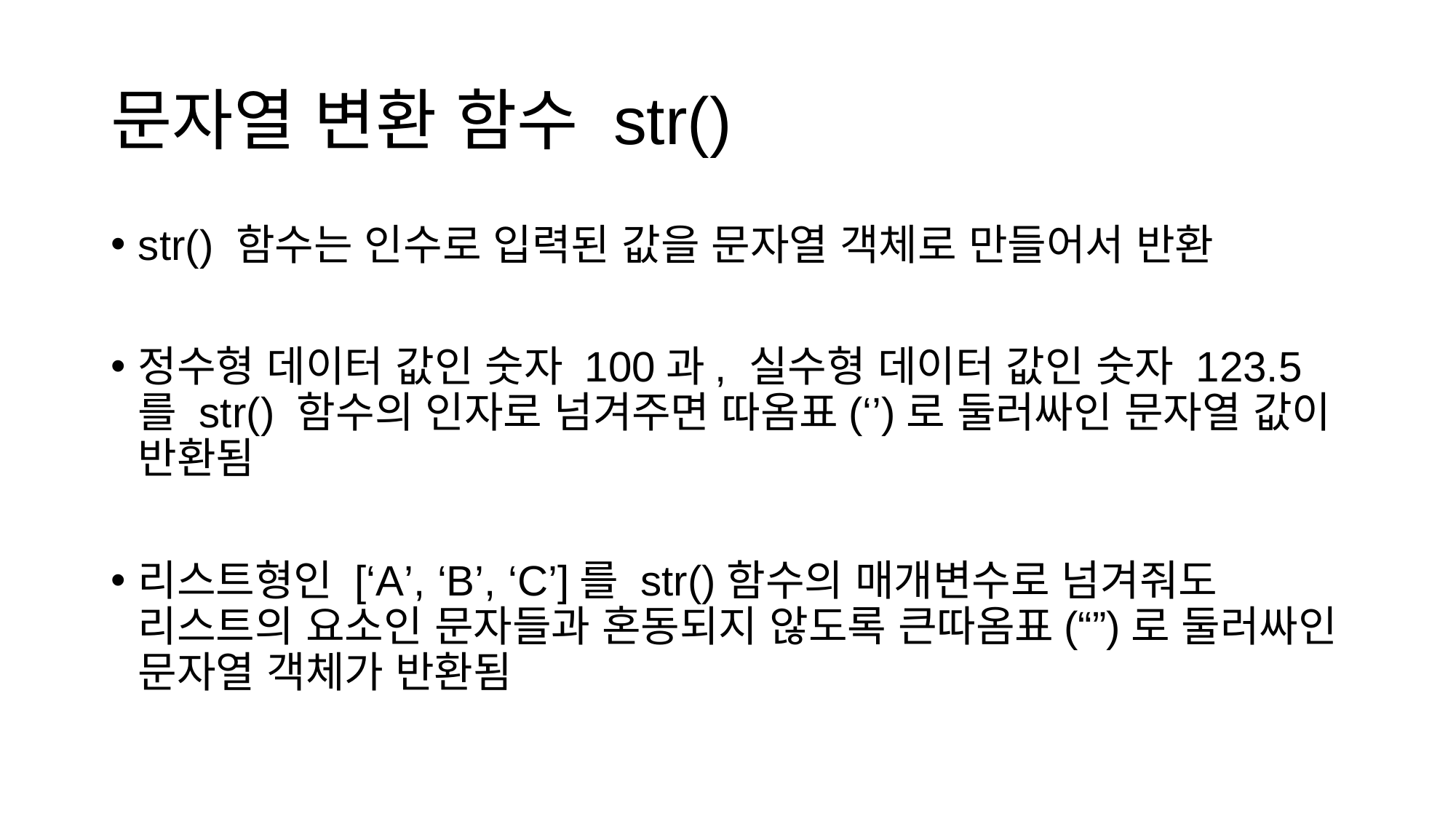

# 문자열 변환 함수 str()
str() 함수는 인수로 입력된 값을 문자열 객체로 만들어서 반환

정수형 데이터 값인 숫자 100과, 실수형 데이터 값인 숫자 123.5를 str() 함수의 인자로 넘겨주면 따옴표(‘’)로 둘러싸인 문자열 값이 반환됨

리스트형인 [‘A’, ‘B’, ‘C’]를 str()함수의 매개변수로 넘겨줘도     리스트의 요소인 문자들과 혼동되지 않도록 큰따옴표(“”)로 둘러싸인 문자열 객체가 반환됨